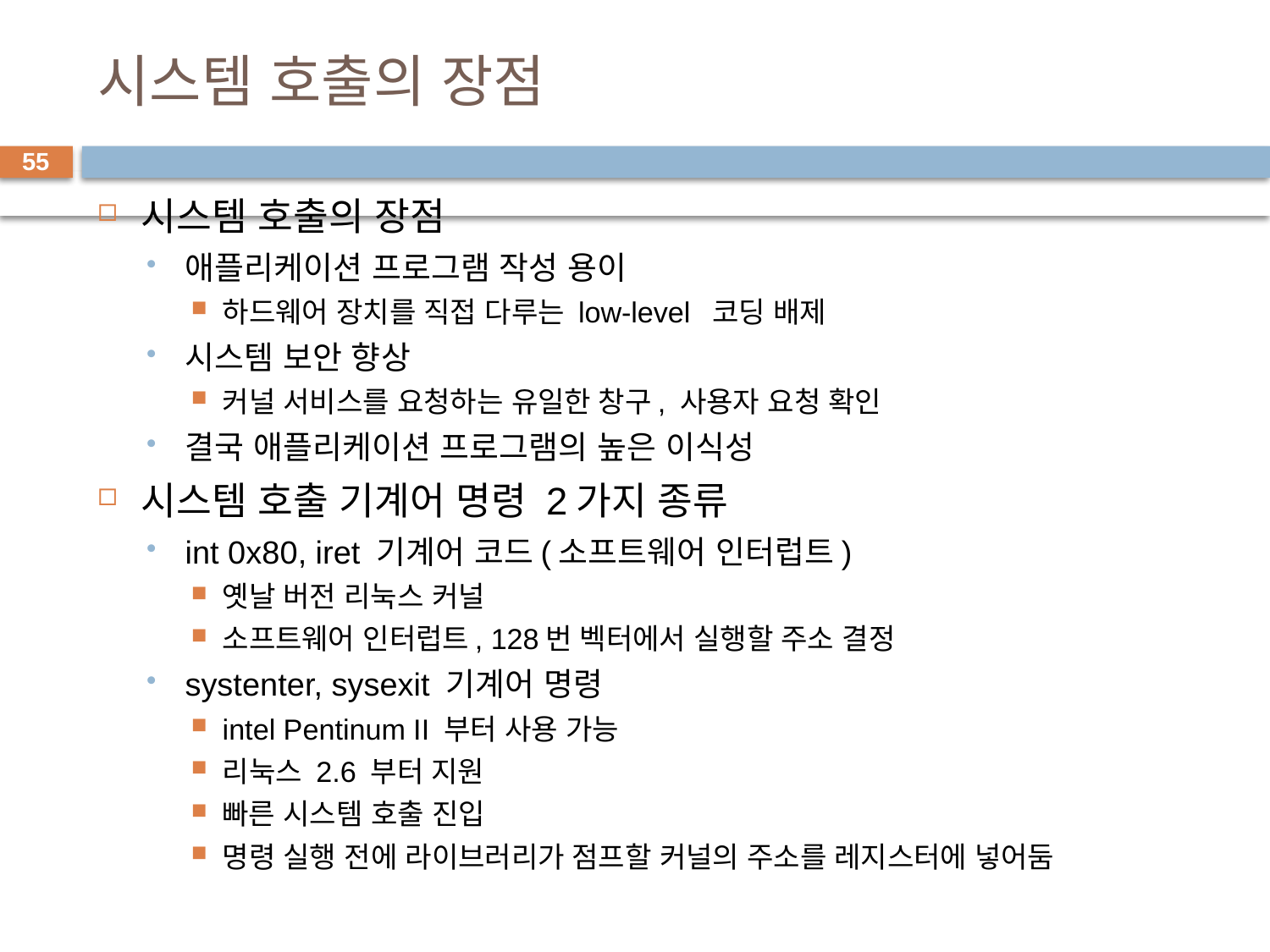

# 시스템 호출의 장점
55
시스템 호출의 장점
애플리케이션 프로그램 작성 용이
하드웨어 장치를 직접 다루는 low-level  코딩 배제
시스템 보안 향상
커널 서비스를 요청하는 유일한 창구, 사용자 요청 확인
결국 애플리케이션 프로그램의 높은 이식성
시스템 호출 기계어 명령 2가지 종류
int 0x80, iret 기계어 코드(소프트웨어 인터럽트)
옛날 버전 리눅스 커널
소프트웨어 인터럽트, 128번 벡터에서 실행할 주소 결정
systenter, sysexit 기계어 명령
intel Pentinum II 부터 사용 가능
리눅스 2.6 부터 지원
빠른 시스템 호출 진입
명령 실행 전에 라이브러리가 점프할 커널의 주소를 레지스터에 넣어둠